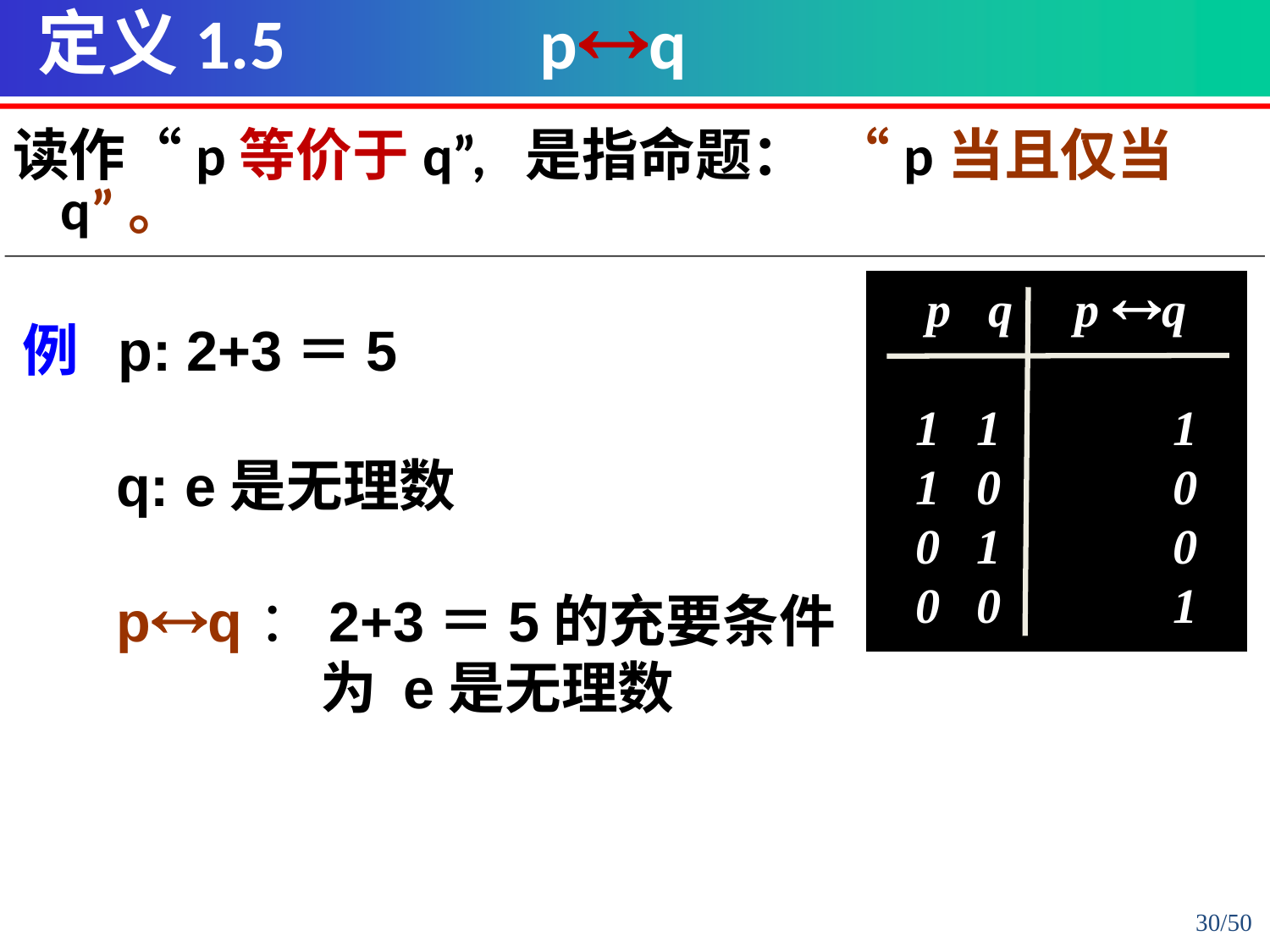

定义1.5                p↔q
读作“p等价于q”,  是指命题：  “p当且仅当q”。

p   q     p ↔q

1   1              1
1   0              0
0   1              0
0   0              1

例  p: 2+3＝5

      q: e是无理数

      p↔q ：2+3＝5的充要条件为 e是无理数
30/50